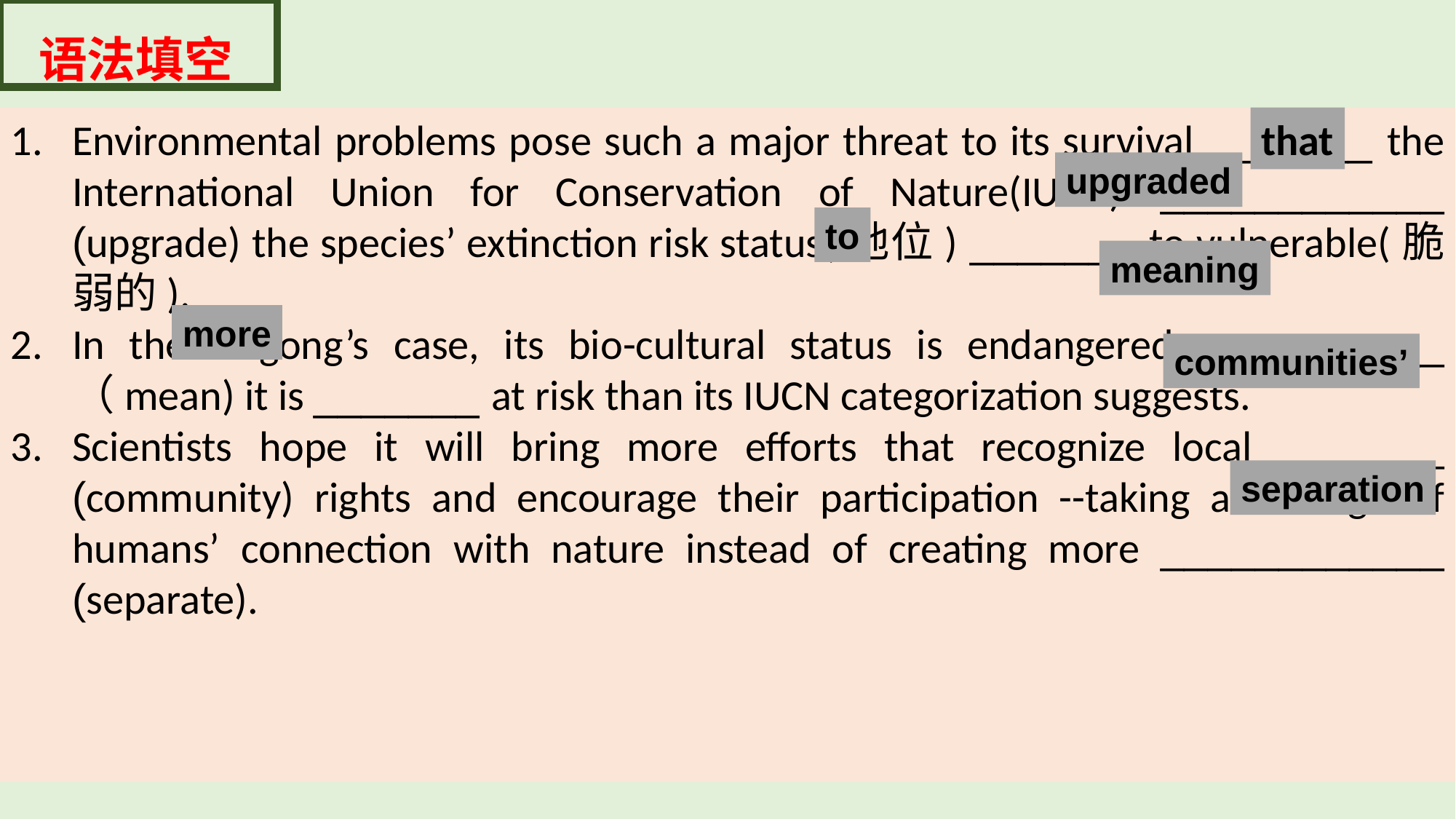

语法填空
Environmental problems pose such a major threat to its survival _______ the International Union for Conservation of Nature(IUCN) ____________ (upgrade) the species’ extinction risk status(地位) _______ to vulnerable(脆弱的).
In the Dugong’s case, its bio-cultural status is endangered, __________ （mean) it is _______ at risk than its IUCN categorization suggests.
Scientists hope it will bring more efforts that recognize local _______ (community) rights and encourage their participation --taking advantage of humans’ connection with nature instead of creating more ____________ (separate).

that
upgraded
to
meaning
more
communities’
separation